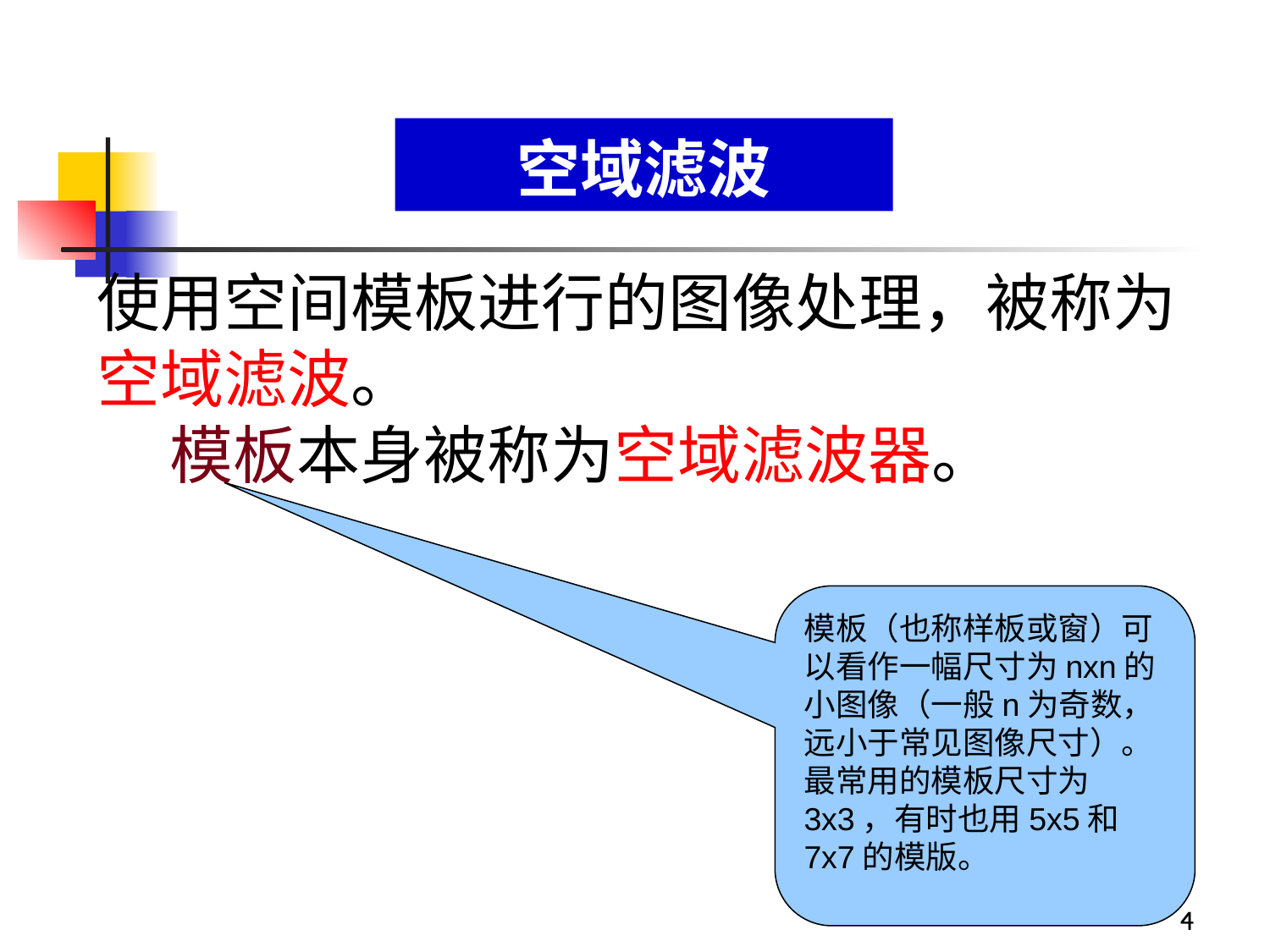

# 空域滤波
使用空间模板进行的图像处理，被称为空域滤波。
    模板本身被称为空域滤波器。

模板（也称样板或窗）可以看作一幅尺寸为nxn的小图像（一般n为奇数，远小于常见图像尺寸）。
最常用的模板尺寸为3x3，有时也用5x5和7x7的模版。

4